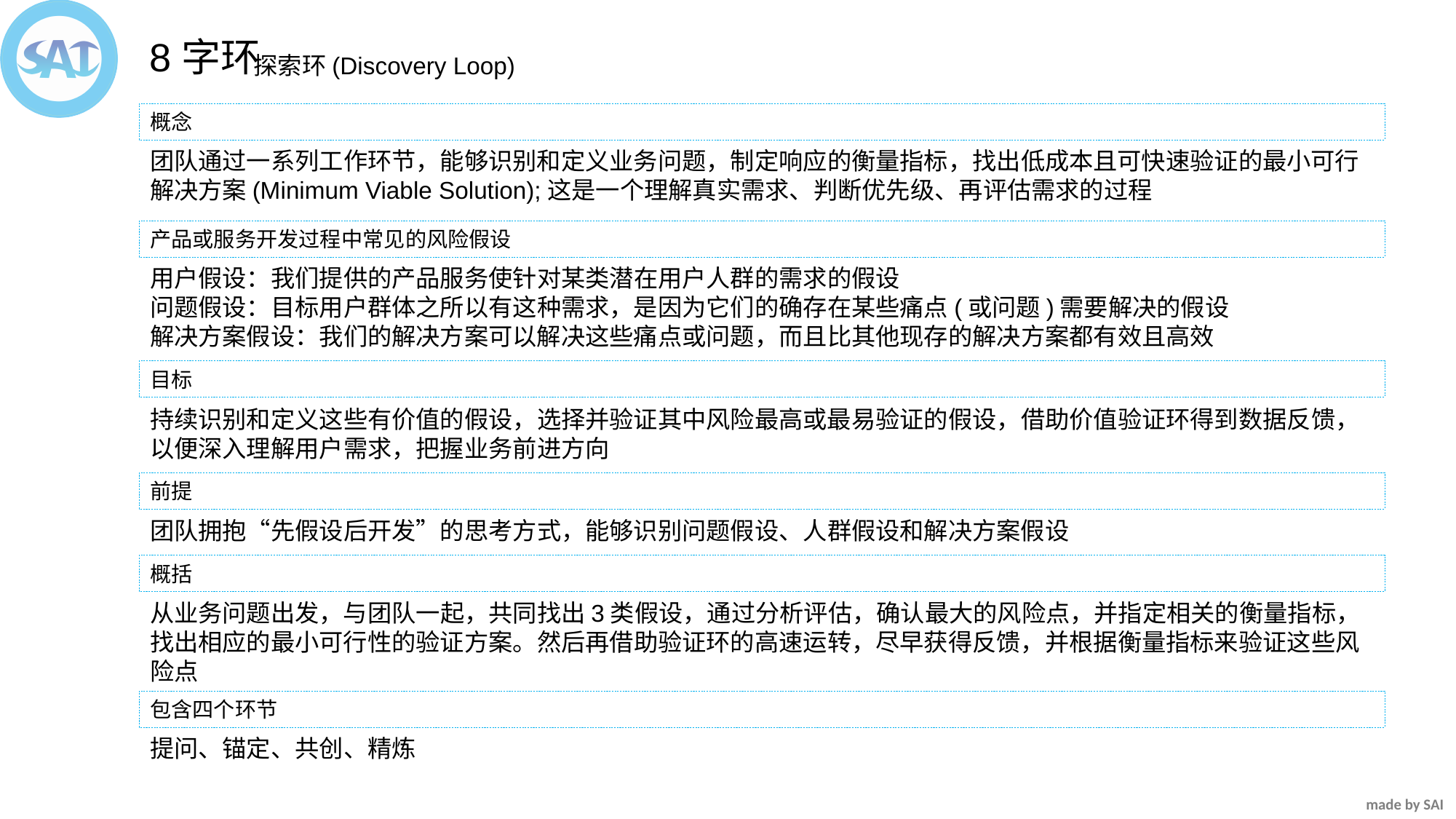

8字环
探索环(Discovery Loop)
概念
团队通过一系列工作环节，能够识别和定义业务问题，制定响应的衡量指标，找出低成本且可快速验证的最小可行解决方案(Minimum Viable Solution);这是一个理解真实需求、判断优先级、再评估需求的过程
产品或服务开发过程中常见的风险假设
用户假设：我们提供的产品服务使针对某类潜在用户人群的需求的假设
问题假设：目标用户群体之所以有这种需求，是因为它们的确存在某些痛点(或问题)需要解决的假设
解决方案假设：我们的解决方案可以解决这些痛点或问题，而且比其他现存的解决方案都有效且高效
目标
持续识别和定义这些有价值的假设，选择并验证其中风险最高或最易验证的假设，借助价值验证环得到数据反馈，以便深入理解用户需求，把握业务前进方向
前提
团队拥抱“先假设后开发”的思考方式，能够识别问题假设、人群假设和解决方案假设
概括
从业务问题出发，与团队一起，共同找出3类假设，通过分析评估，确认最大的风险点，并指定相关的衡量指标，找出相应的最小可行性的验证方案。然后再借助验证环的高速运转，尽早获得反馈，并根据衡量指标来验证这些风险点
包含四个环节
提问、锚定、共创、精炼